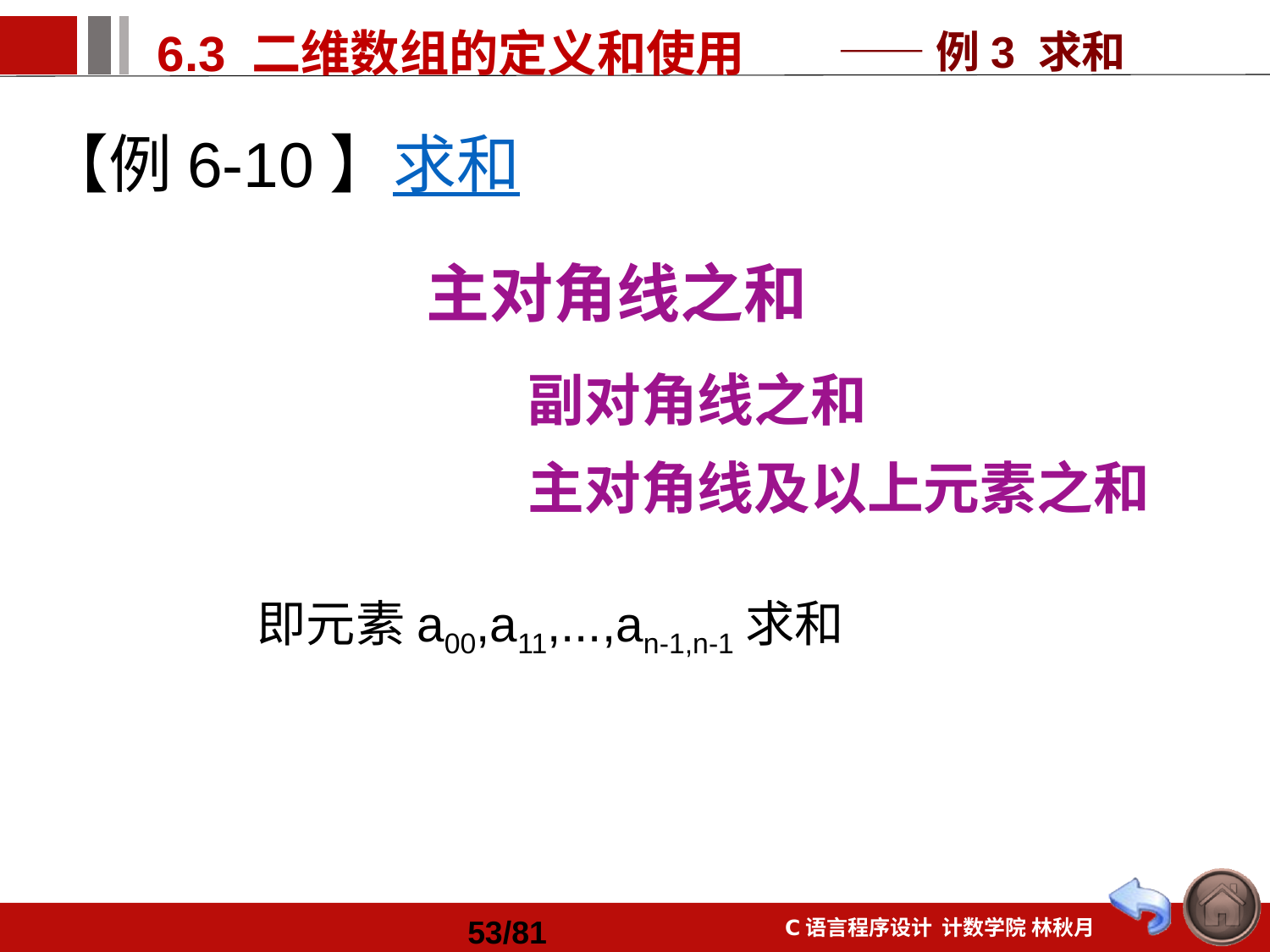

——例3 求和
【例6-10】求和
			主对角线之和
	副对角线之和
主对角线及以上元素之和
   即元素a00,a11,...,an-1,n-1求和